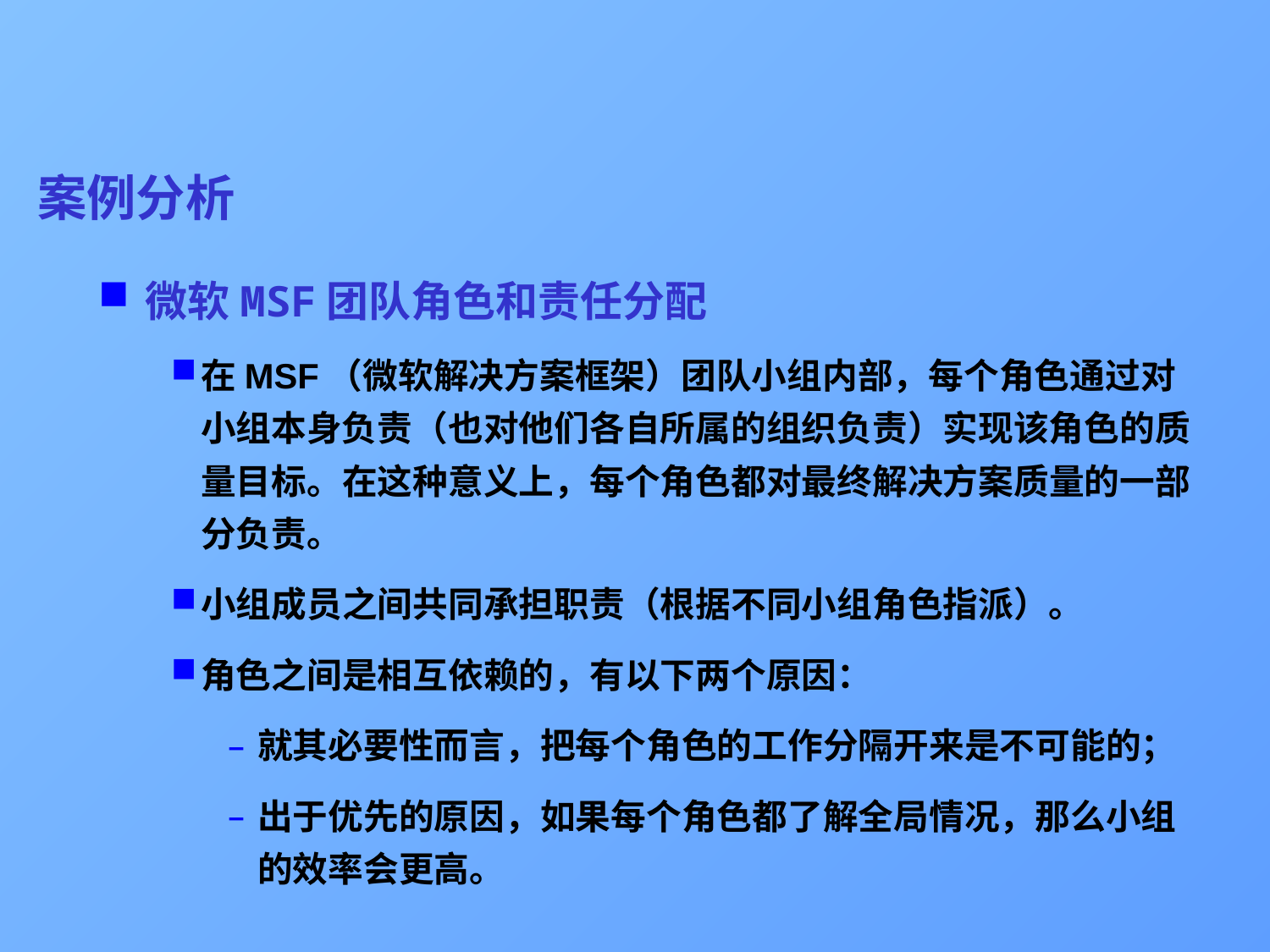

# 案例分析
微软MSF团队角色和责任分配
在MSF（微软解决方案框架）团队小组内部，每个角色通过对小组本身负责（也对他们各自所属的组织负责）实现该角色的质量目标。在这种意义上，每个角色都对最终解决方案质量的一部分负责。
小组成员之间共同承担职责（根据不同小组角色指派）。
角色之间是相互依赖的，有以下两个原因：
就其必要性而言，把每个角色的工作分隔开来是不可能的；
出于优先的原因，如果每个角色都了解全局情况，那么小组的效率会更高。